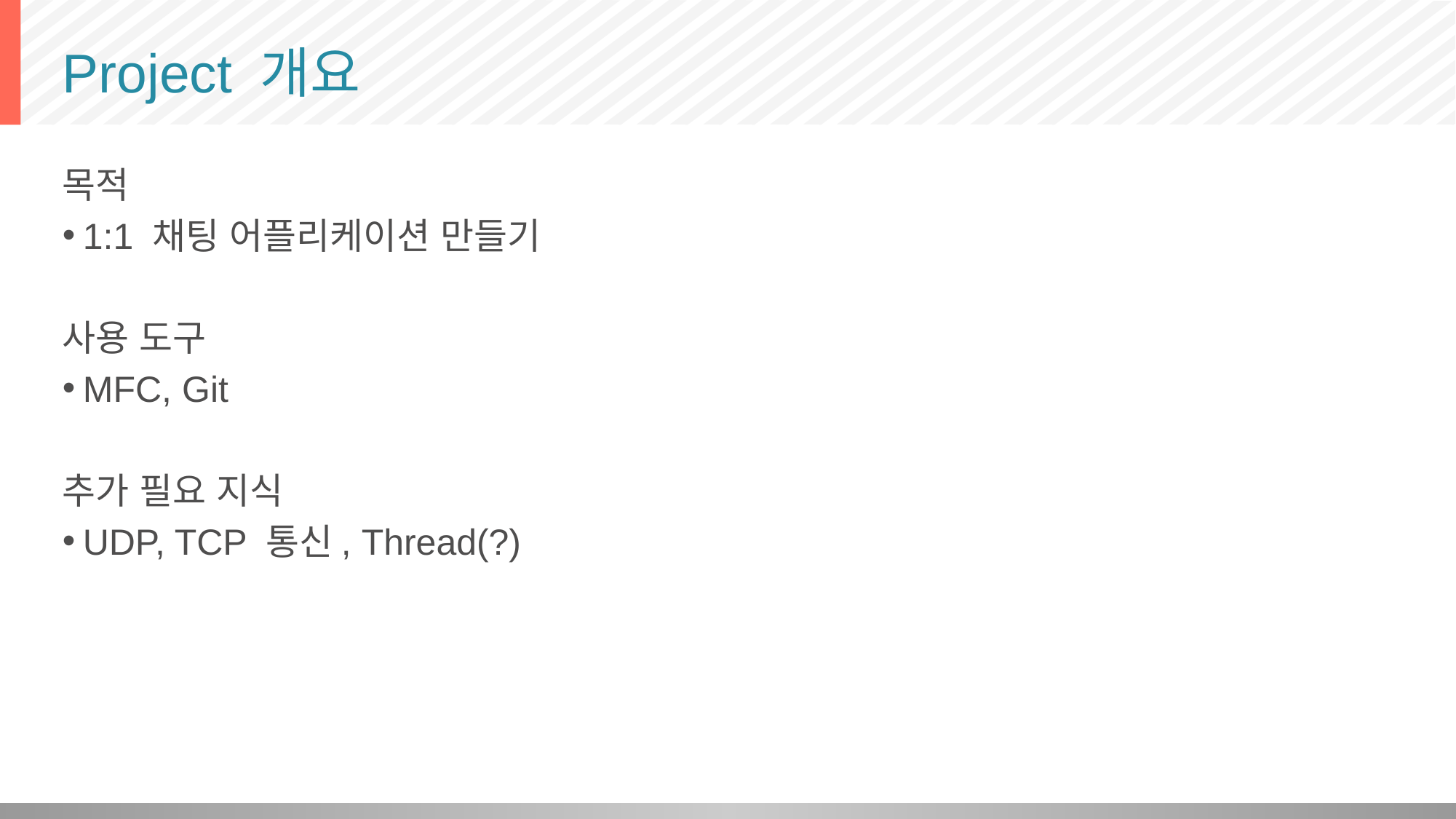

# Project 개요
목적
1:1 채팅 어플리케이션 만들기

사용 도구
MFC, Git

추가 필요 지식
UDP, TCP 통신, Thread(?)